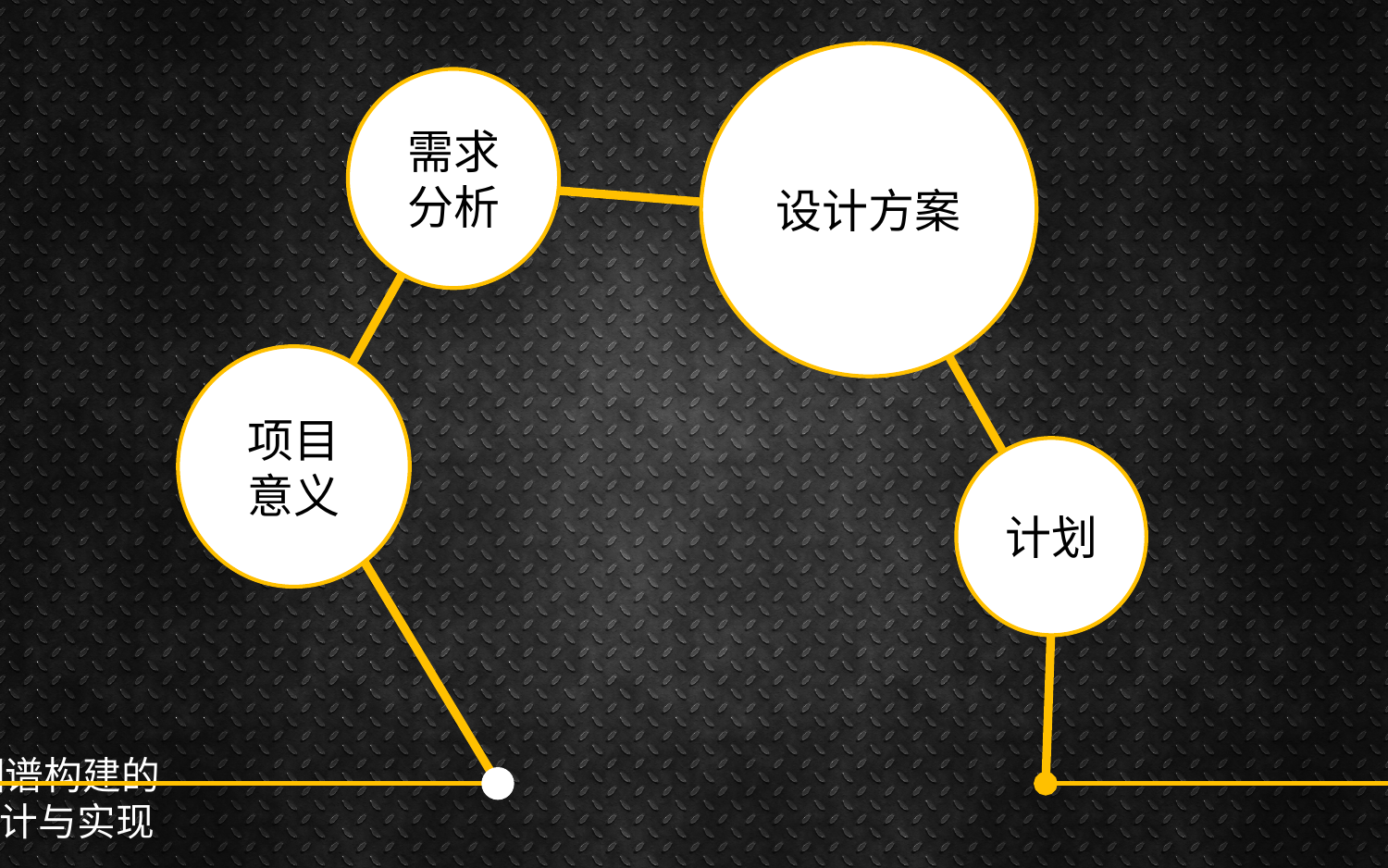

设计方案
需求分析
项目意义
计划
Title: 基于证券知识图谱构建的
 命名实体识别系统设计与实现